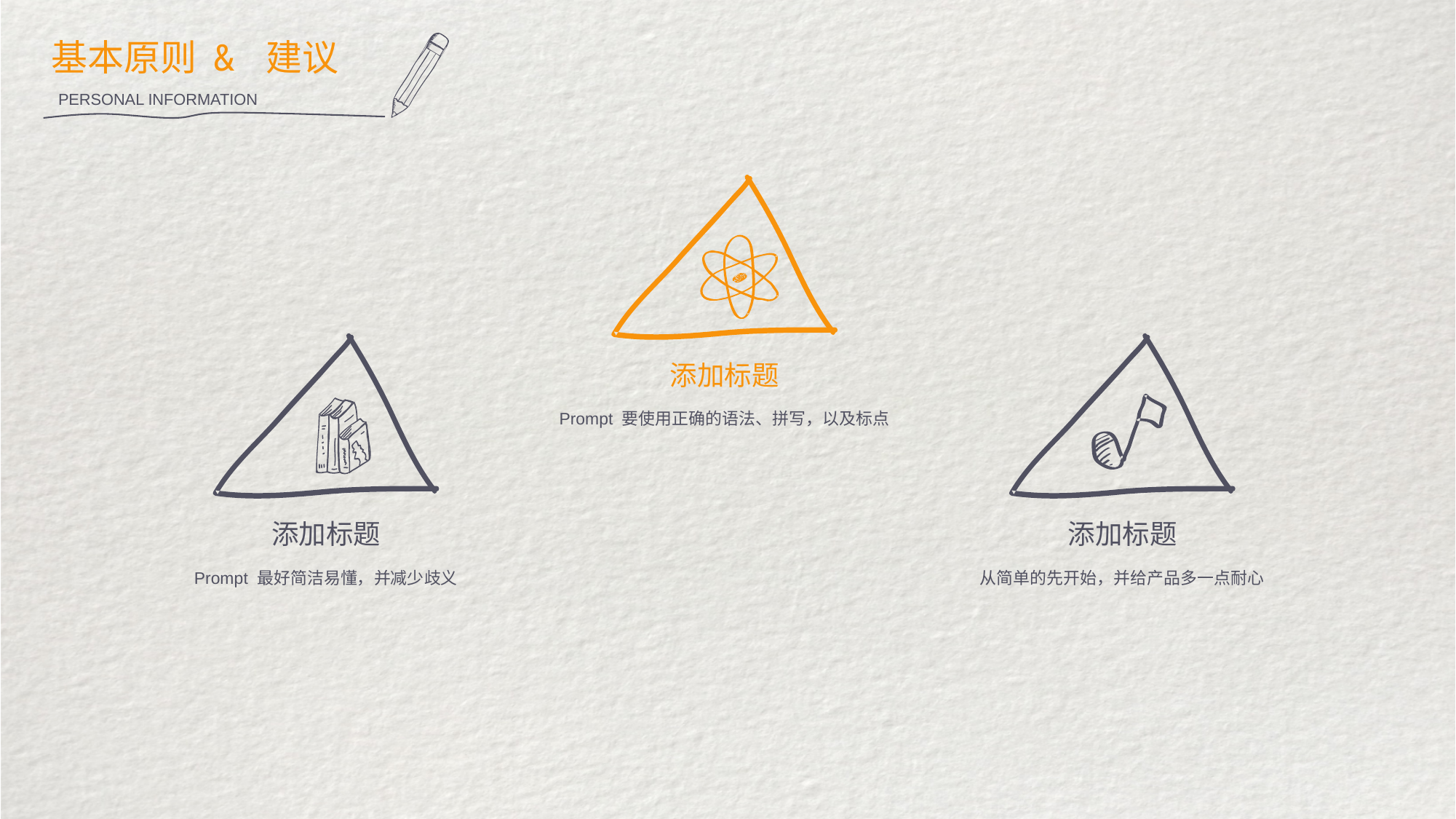

基本原则 & 建议

PERSONAL INFORMATION

添加标题

Prompt 要使用正确的语法、拼写，以及标点

添加标题
添加标题
Prompt 最好简洁易懂，并减少歧义
从简单的先开始，并给产品多一点耐心